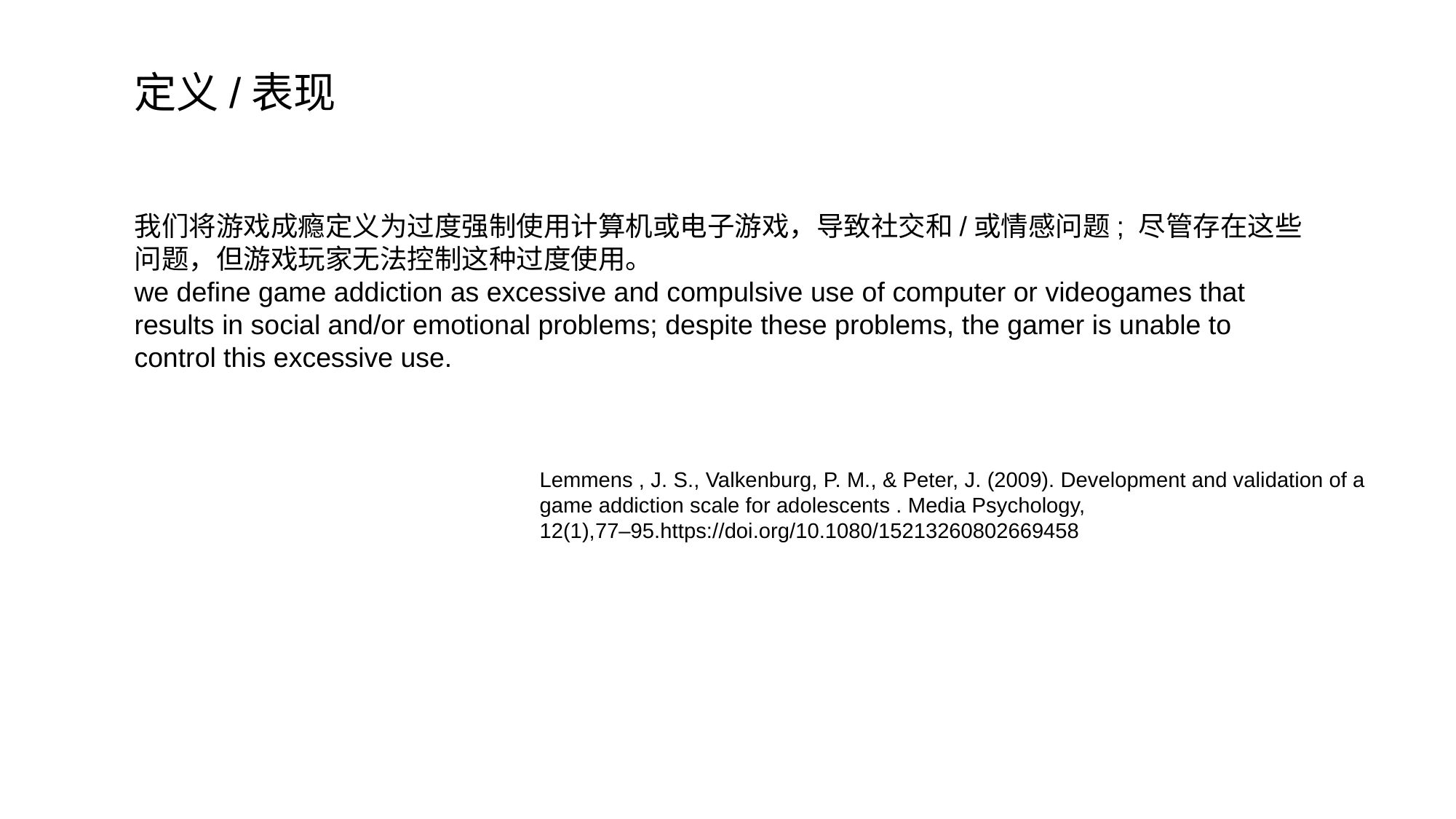

定义/表现
我们将游戏成瘾定义为过度强制使用计算机或电子游戏，导致社交和/或情感问题; 尽管存在这些问题，但游戏玩家无法控制这种过度使用。
we define game addiction as excessive and compulsive use of computer or videogames that results in social and/or emotional problems; despite these problems, the gamer is unable to control this excessive use.
Lemmens , J. S., Valkenburg, P. M., & Peter, J. (2009). Development and validation of a game addiction scale for adolescents . Media Psychology, 12(1),77–95.https://doi.org/10.1080/15213260802669458